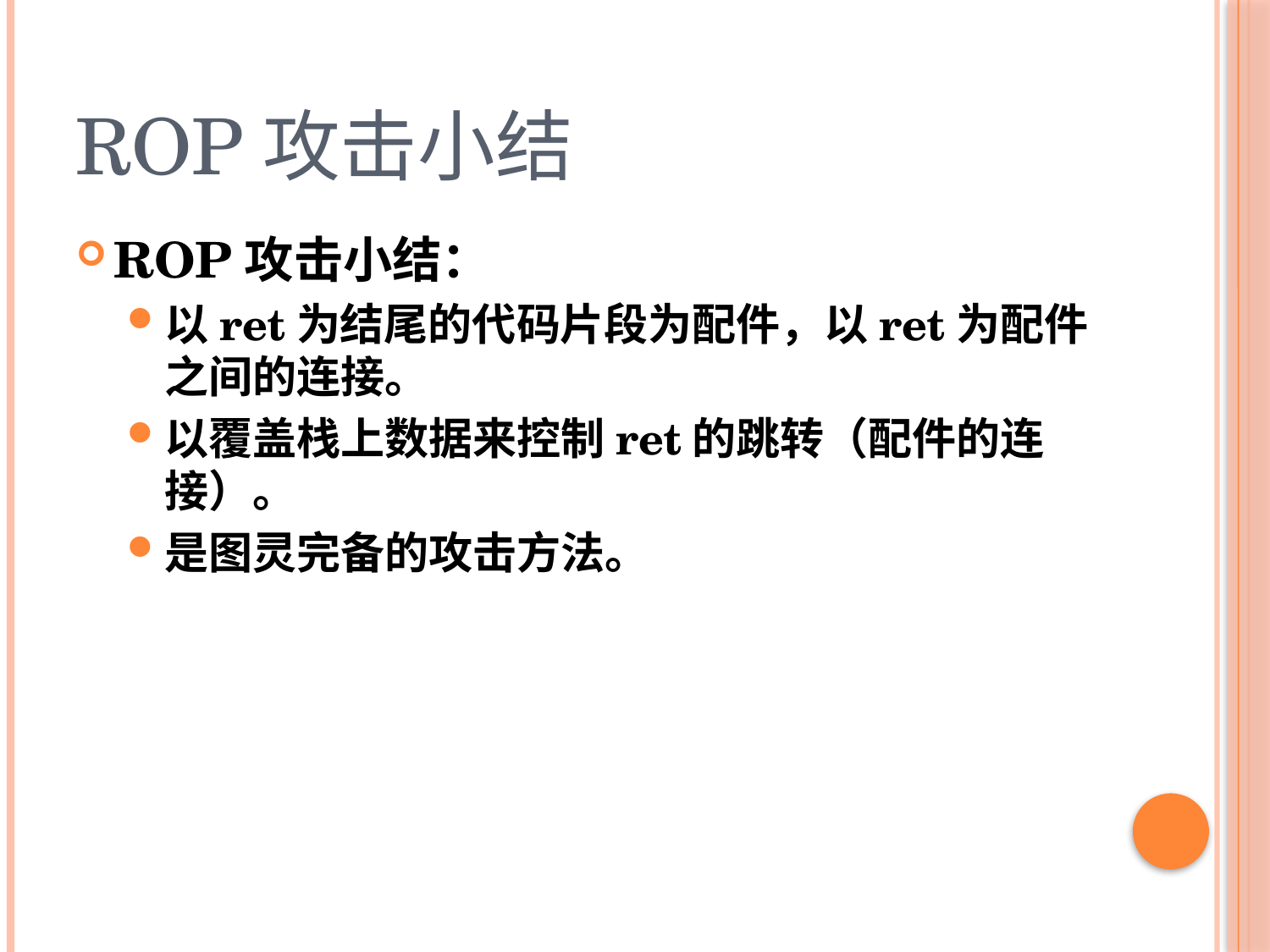

# ROP攻击小结
ROP攻击小结：
以ret为结尾的代码片段为配件，以ret为配件之间的连接。
以覆盖栈上数据来控制ret的跳转（配件的连接）。
是图灵完备的攻击方法。